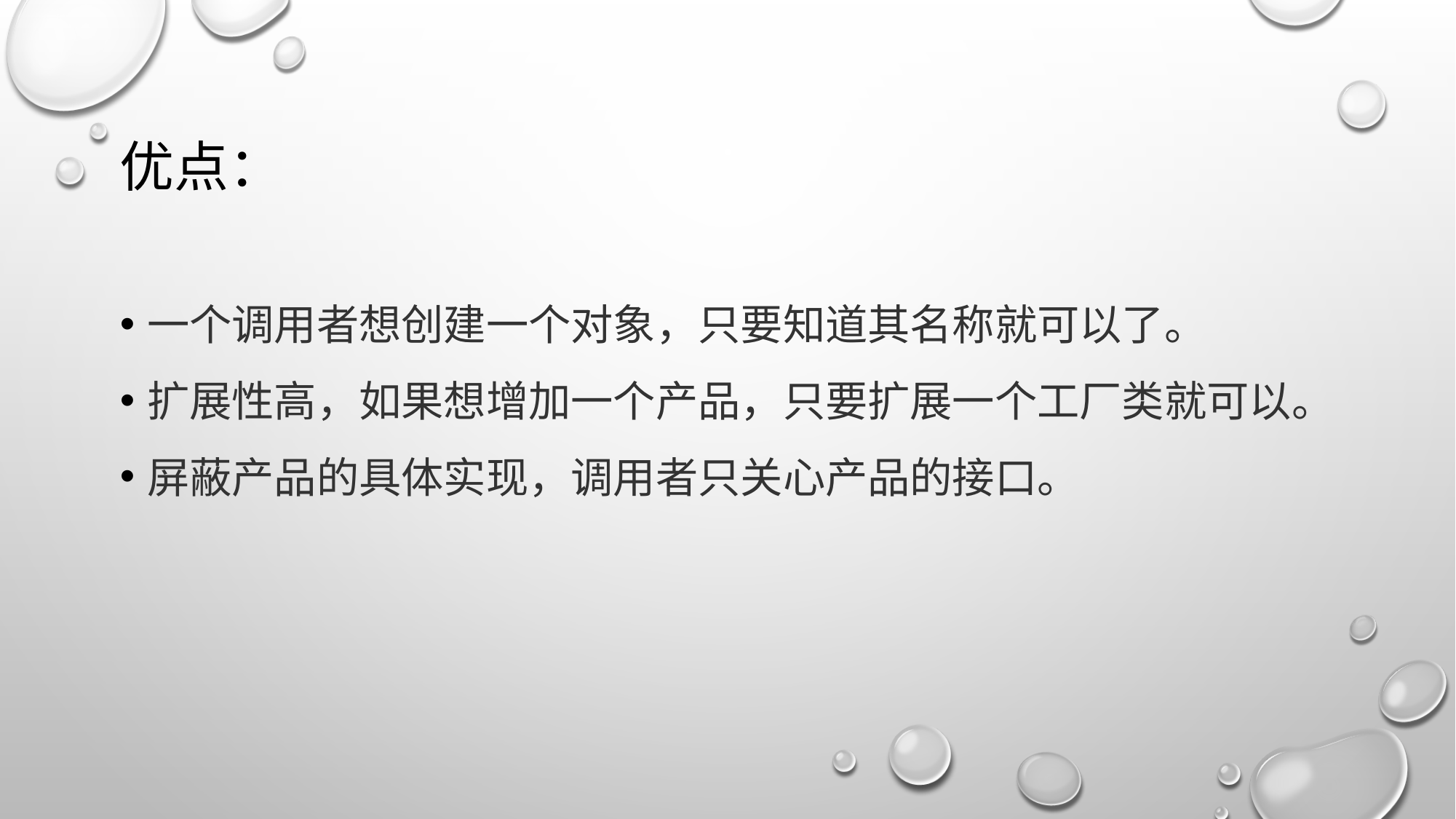

# 优点：
一个调用者想创建一个对象，只要知道其名称就可以了。
扩展性高，如果想增加一个产品，只要扩展一个工厂类就可以。
屏蔽产品的具体实现，调用者只关心产品的接口。